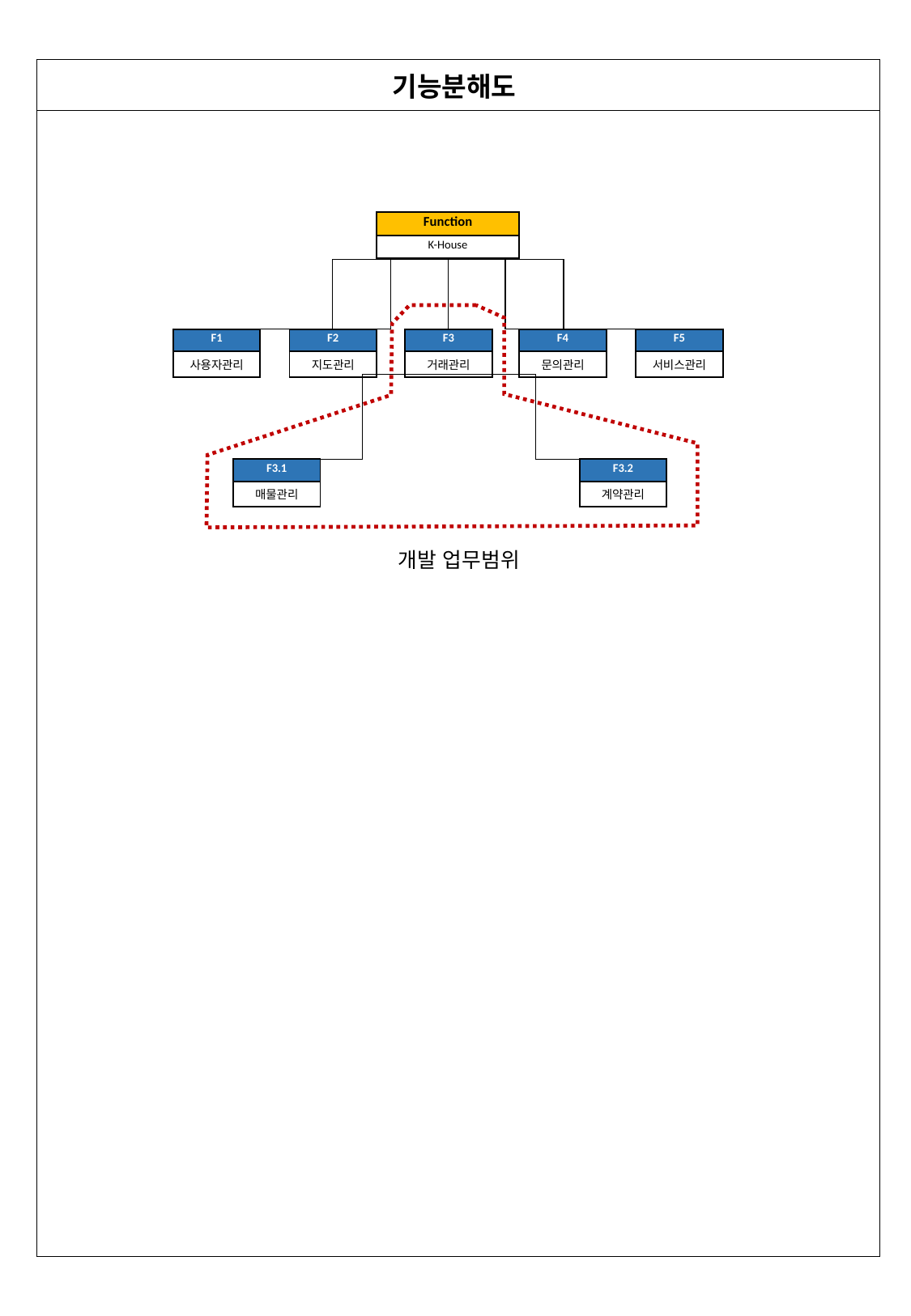

| 기능분해도 |
| --- |
|  |
| Function |
| --- |
| K-House |

| F1 |
| --- |
| 사용자관리 |
| F2 |
| --- |
| 지도관리 |
| F3 |
| --- |
| 거래관리 |
| F4 |
| --- |
| 문의관리 |
| F5 |
| --- |
| 서비스관리 |
| F3.1 |
| --- |
| 매물관리 |
| F3.2 |
| --- |
| 계약관리 |
개발 업무범위